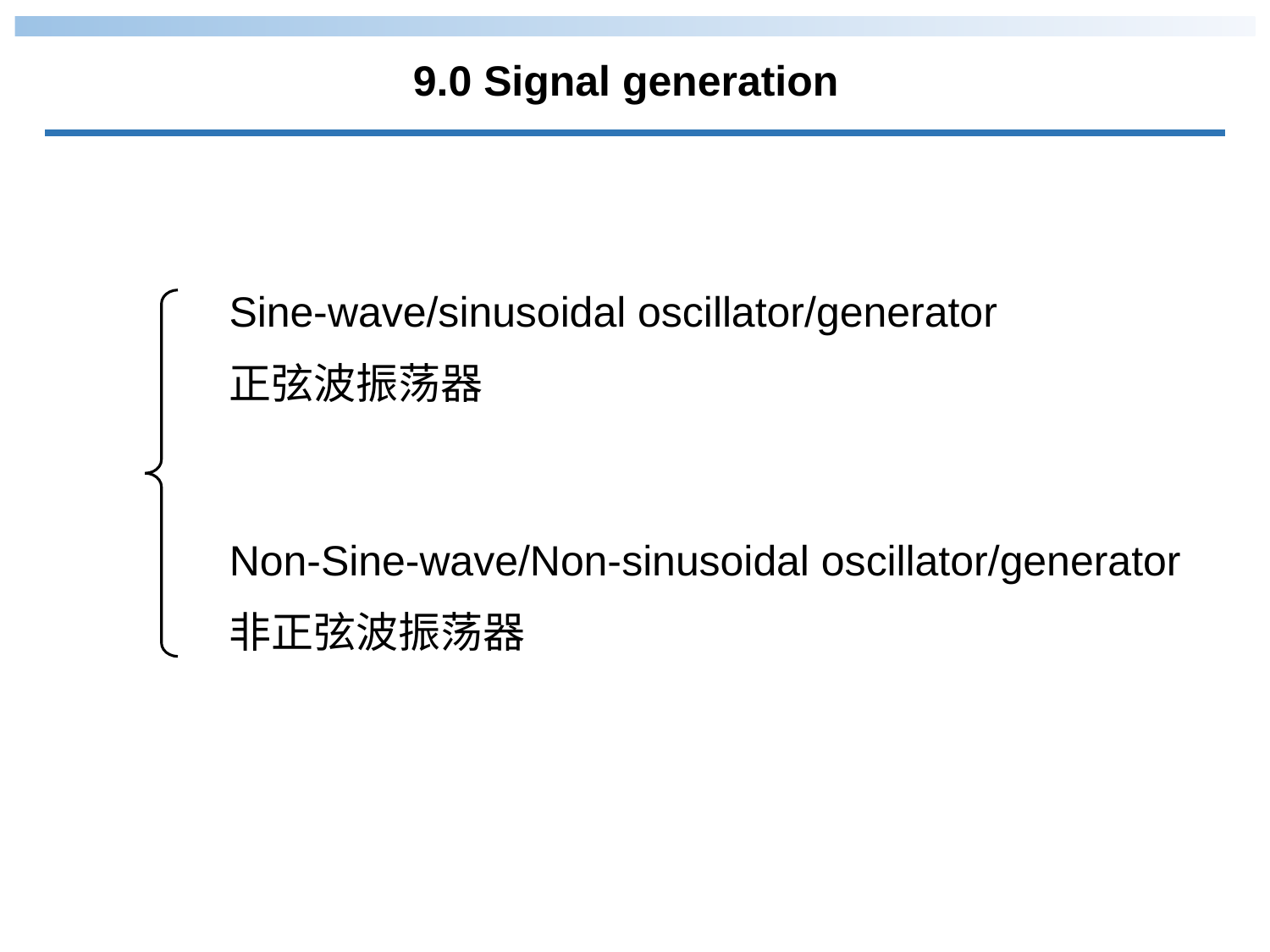

9.0 Signal generation

Sine-wave/sinusoidal oscillator/generator
正弦波振荡器

Non-Sine-wave/Non-sinusoidal oscillator/generator
非正弦波振荡器